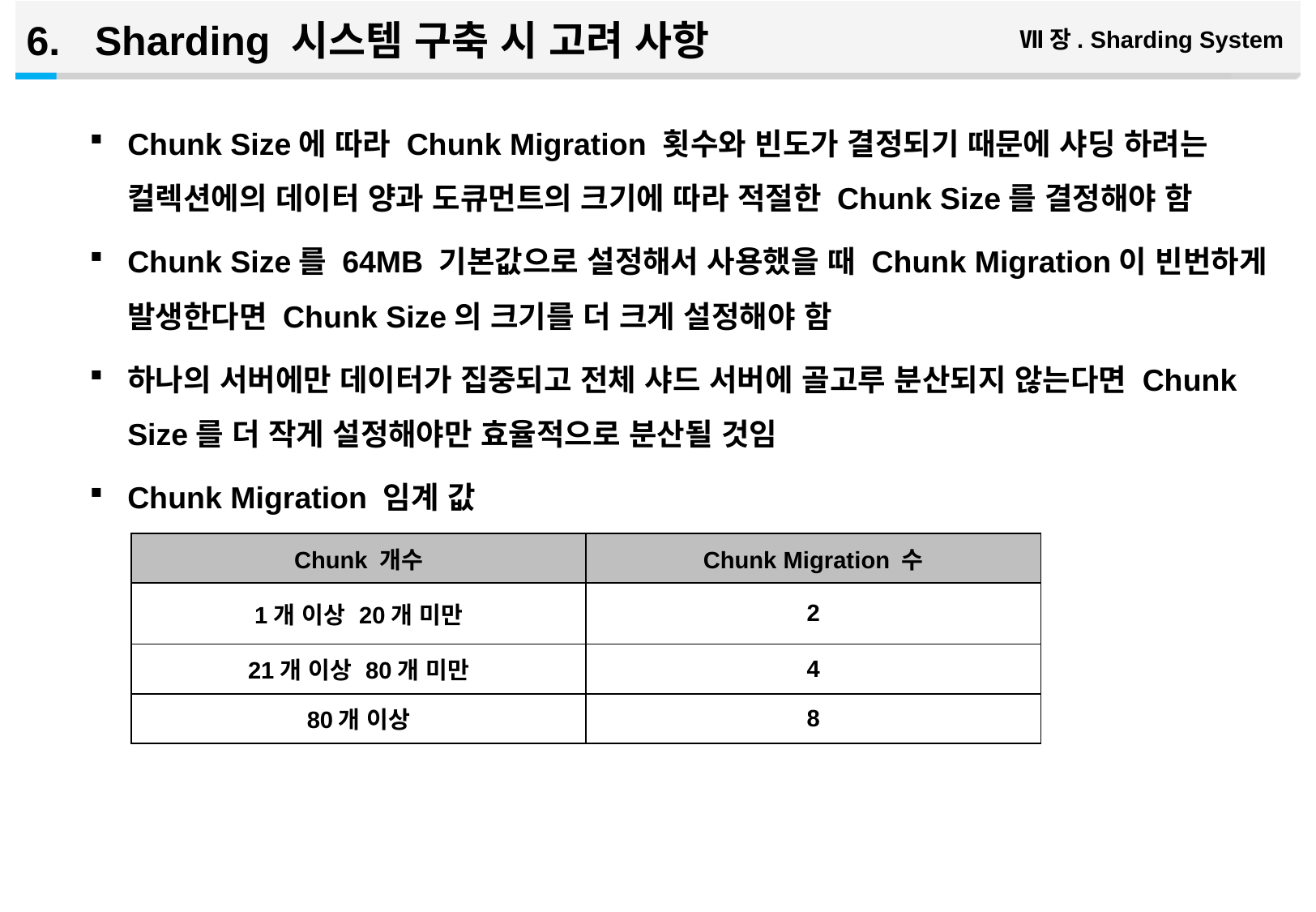

Sharding 시스템 구축 시 고려 사항
Ⅶ장. Sharding System
Chunk Size에 따라 Chunk Migration 횟수와 빈도가 결정되기 때문에 샤딩 하려는 컬렉션에의 데이터 양과 도큐먼트의 크기에 따라 적절한 Chunk Size를 결정해야 함
Chunk Size를 64MB 기본값으로 설정해서 사용했을 때 Chunk Migration이 빈번하게 발생한다면 Chunk Size의 크기를 더 크게 설정해야 함
하나의 서버에만 데이터가 집중되고 전체 샤드 서버에 골고루 분산되지 않는다면 Chunk Size를 더 작게 설정해야만 효율적으로 분산될 것임
Chunk Migration 임계 값

| Chunk 개수 | Chunk Migration 수 |
| --- | --- |
| 1개 이상 20개 미만 | 2 |
| 21개 이상 80개 미만 | 4 |
| 80개 이상 | 8 |